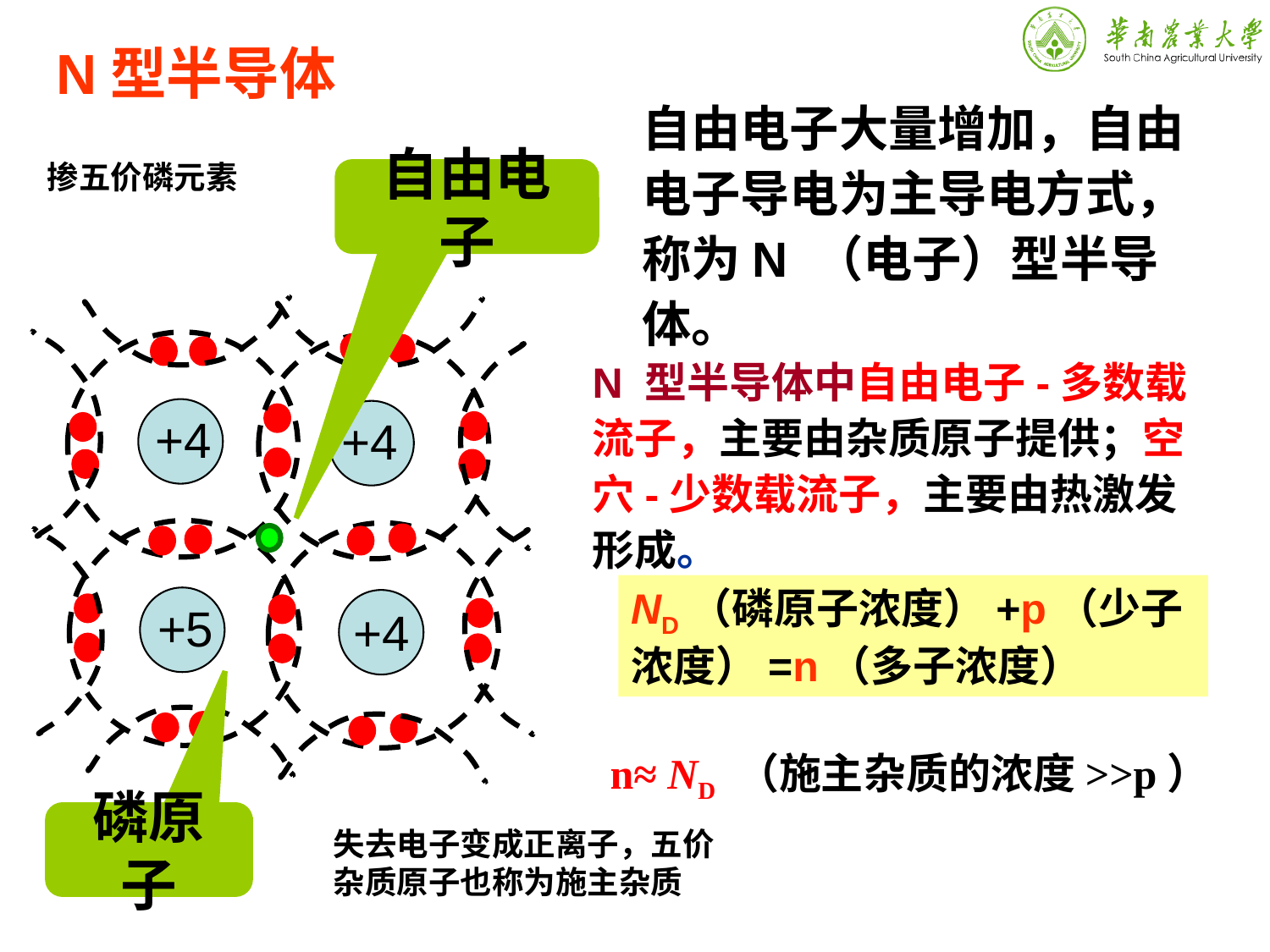

N型半导体
自由电子大量增加，自由电子导电为主导电方式，称为N （电子）型半导体。
掺五价磷元素
自由电子

+4
+4

+5
+4

N 型半导体中自由电子-多数载流子，主要由杂质原子提供；空穴-少数载流子，主要由热激发形成。
ND（磷原子浓度）+p（少子浓度）=n（多子浓度）
n≈ ND （施主杂质的浓度>>p）
磷原子
失去电子变成正离子，五价杂质原子也称为施主杂质